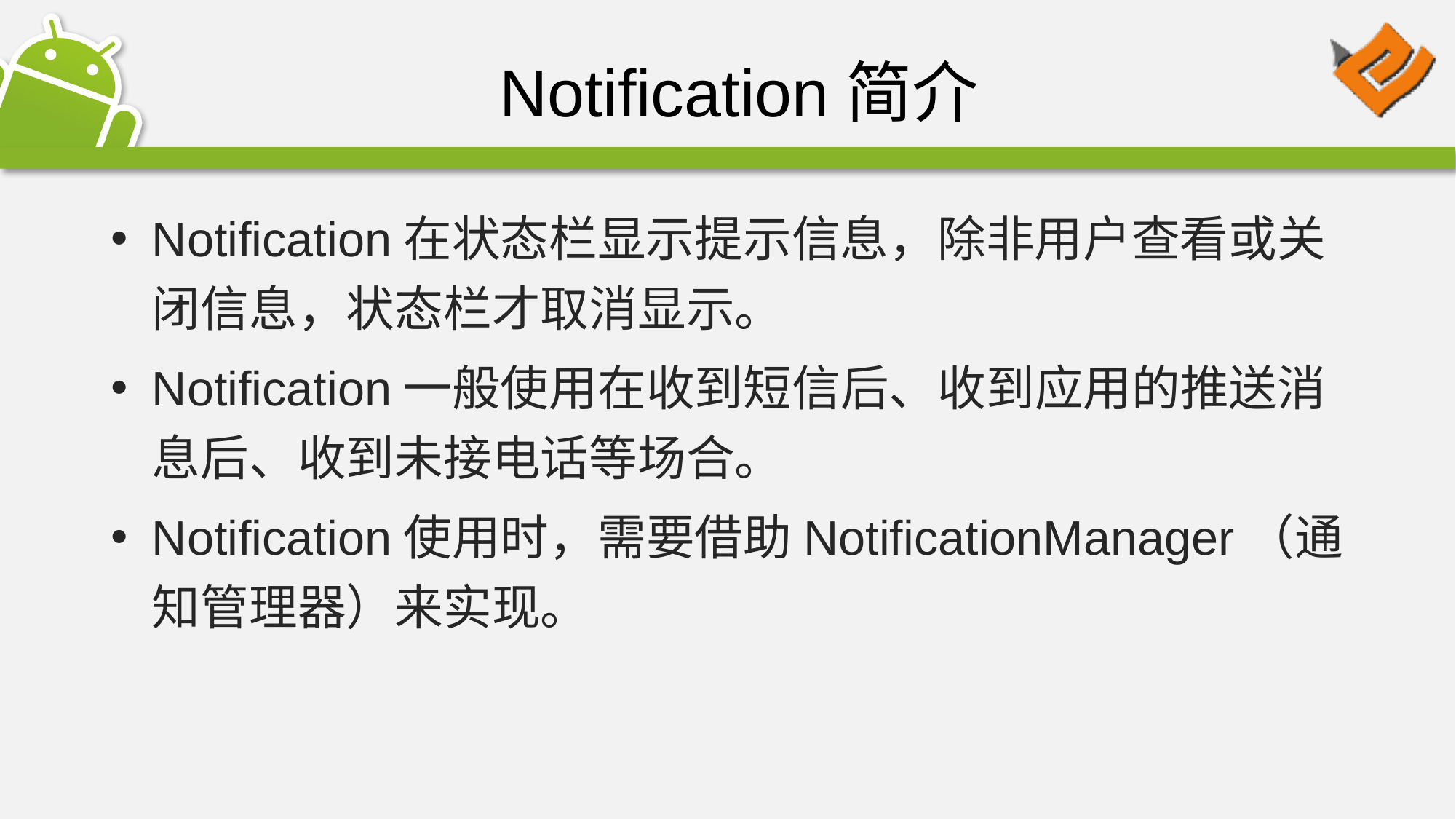

# Notification简介
Notification在状态栏显示提示信息，除非用户查看或关闭信息，状态栏才取消显示。
Notification一般使用在收到短信后、收到应用的推送消息后、收到未接电话等场合。
Notification使用时，需要借助NotificationManager（通知管理器）来实现。